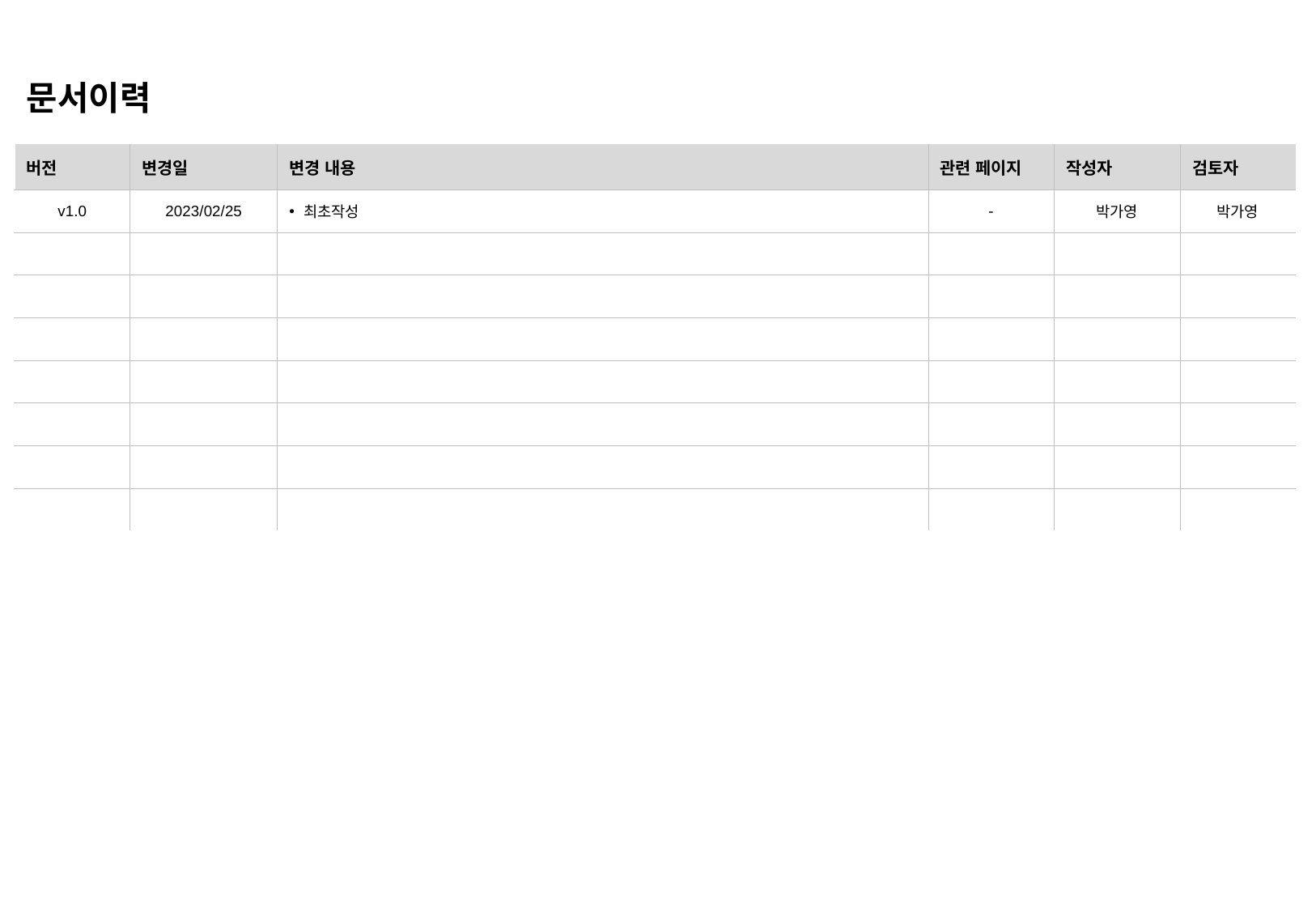

문서이력
| 버전 | 변경일 | 변경 내용 | 관련 페이지 | 작성자 | 검토자 |
| --- | --- | --- | --- | --- | --- |
| v1.0 | 2023/02/25 | 최초작성 | - | 박가영 | 박가영 |
|  |  |  |  |  |  |
|  |  |  |  |  |  |
|  |  |  |  |  |  |
|  |  |  |  |  |  |
|  |  |  |  |  |  |
|  |  |  |  |  |  |
|  |  |  |  |  |  |